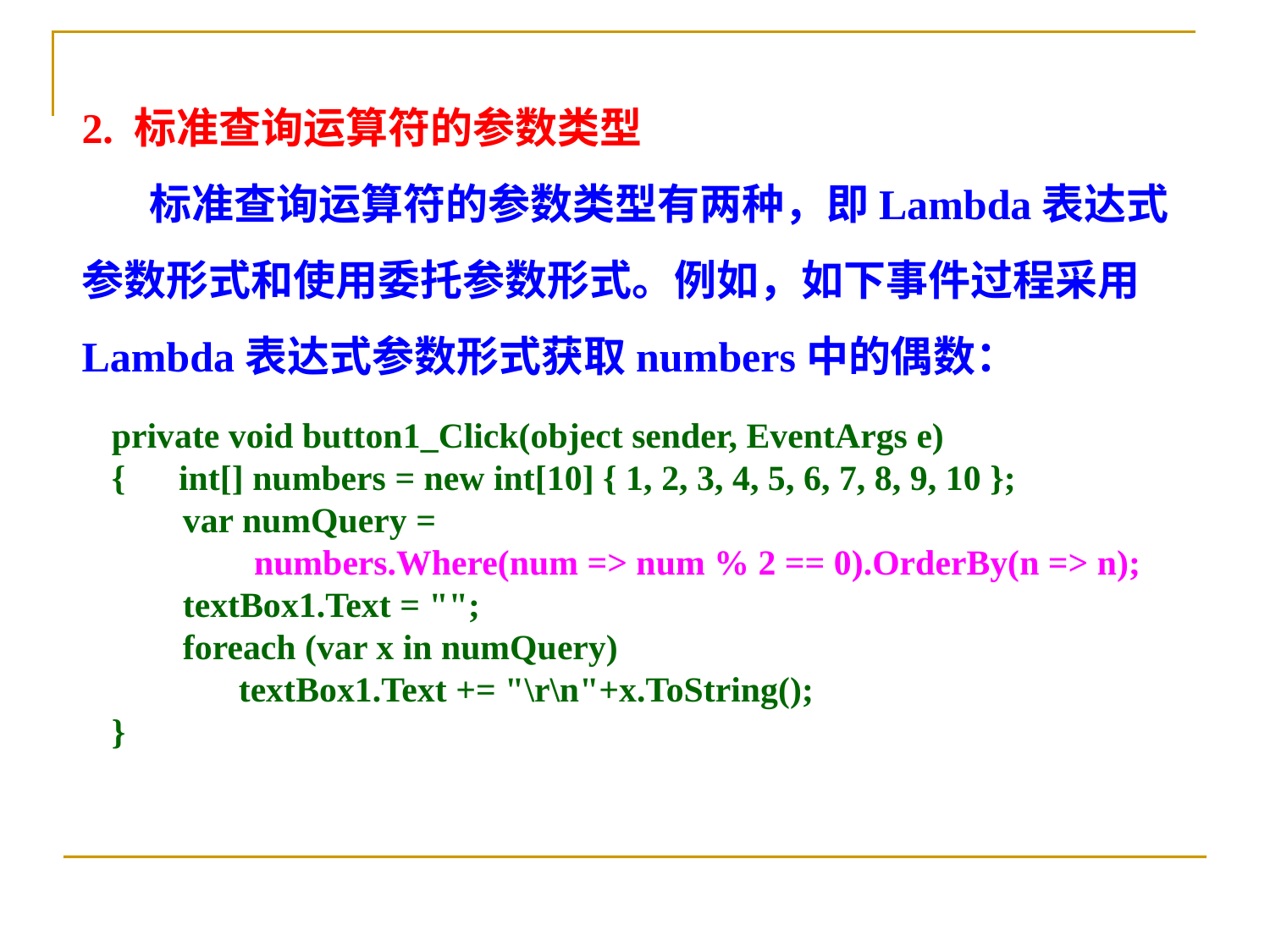

2. 标准查询运算符的参数类型
      标准查询运算符的参数类型有两种，即Lambda表达式参数形式和使用委托参数形式。例如，如下事件过程采用Lambda表达式参数形式获取numbers中的偶数：
private void button1_Click(object sender, EventArgs e)
{      int[] numbers = new int[10] { 1, 2, 3, 4, 5, 6, 7, 8, 9, 10 };
        var numQuery =
                numbers.Where(num => num % 2 == 0).OrderBy(n => n);
        textBox1.Text = "";
        foreach (var x in numQuery)
     	textBox1.Text += "\r\n"+x.ToString();
}